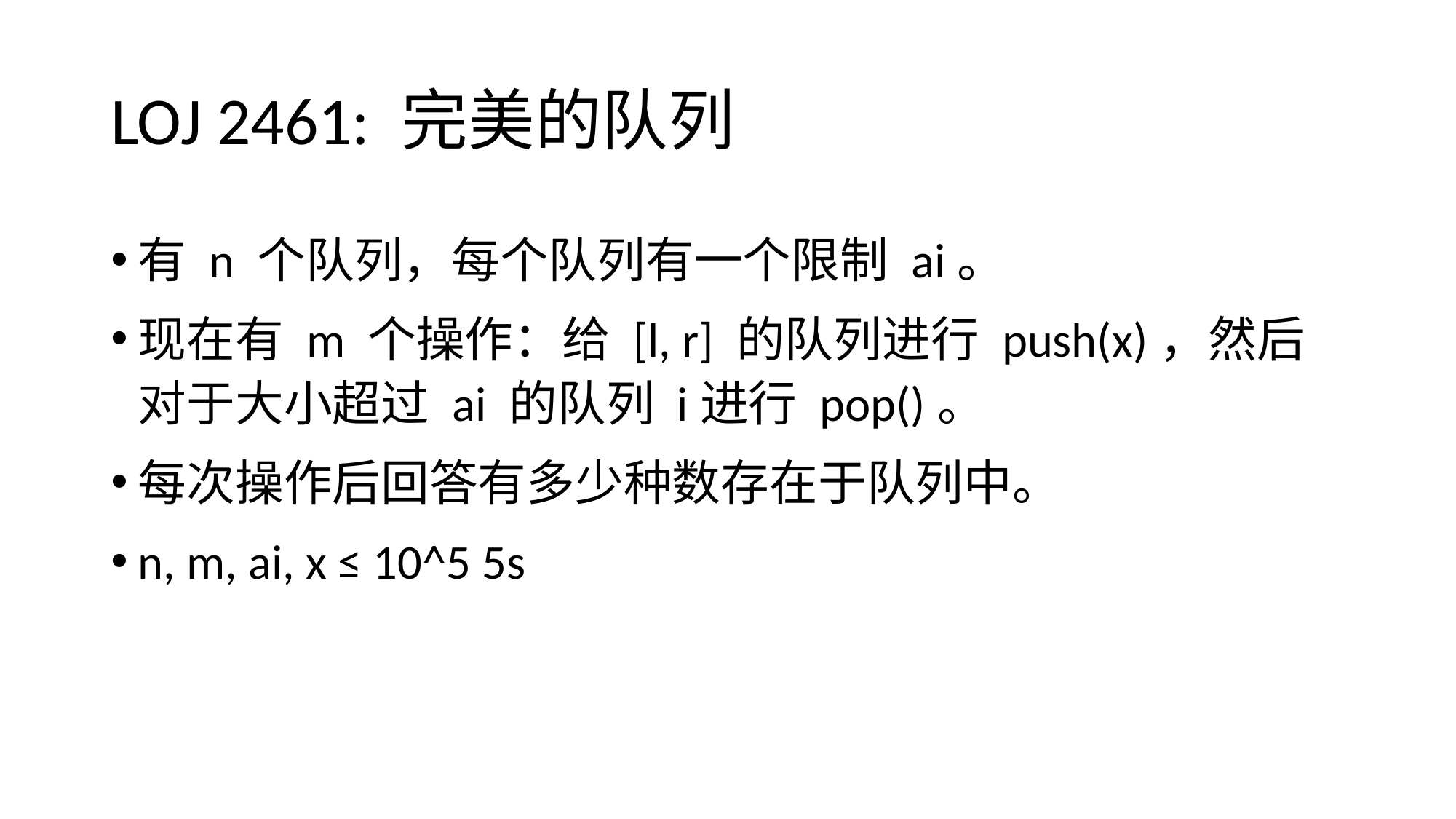

# LOJ 2461: 完美的队列
有 n 个队列，每个队列有一个限制 ai。
现在有 m 个操作：给 [l, r] 的队列进行 push(x)，然后对于大小超过 ai 的队列 i进行 pop()。
每次操作后回答有多少种数存在于队列中。
n, m, ai, x ≤ 10^5 5s